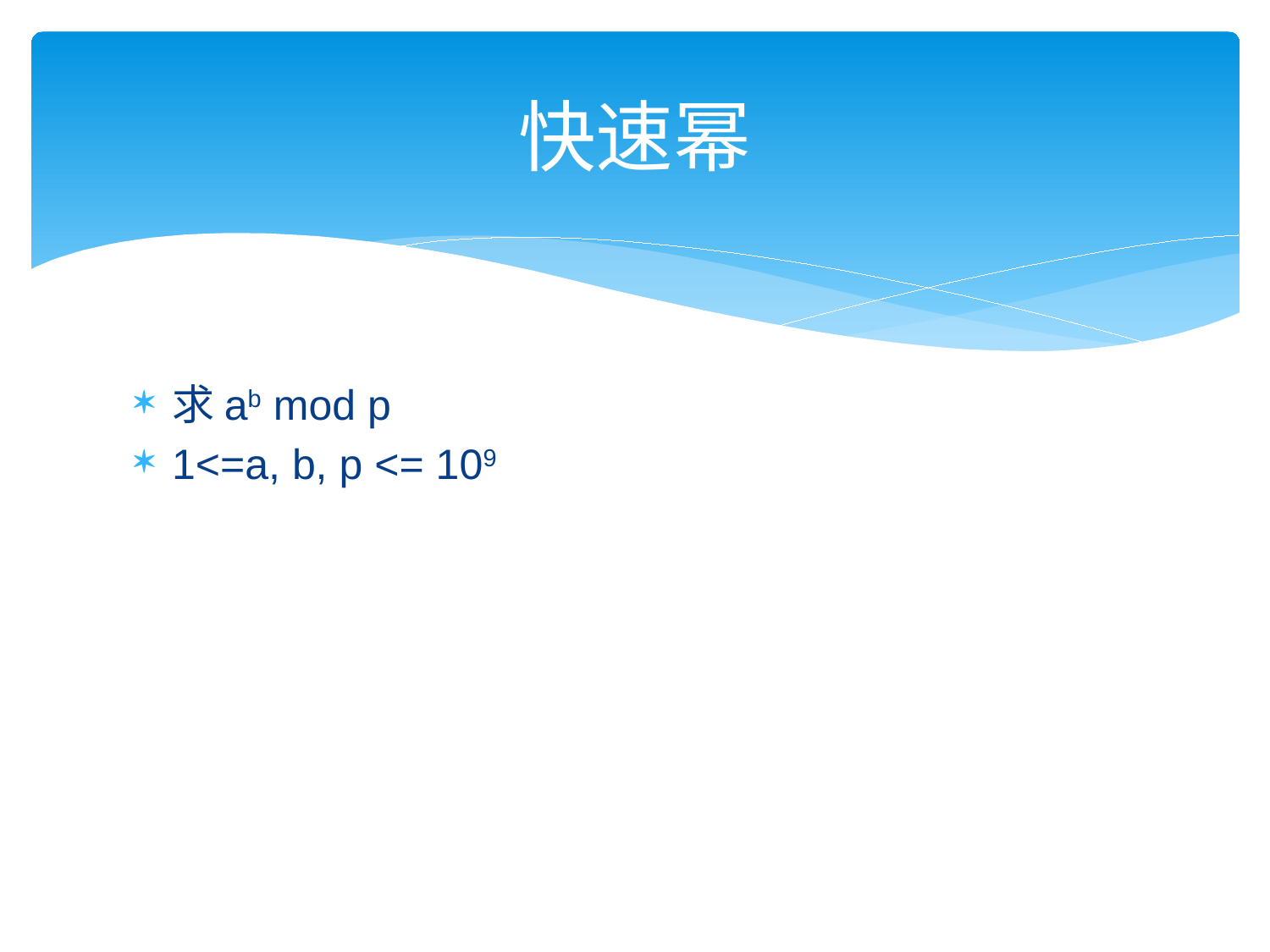

# 快速幂
求ab mod p
1<=a, b, p <= 109